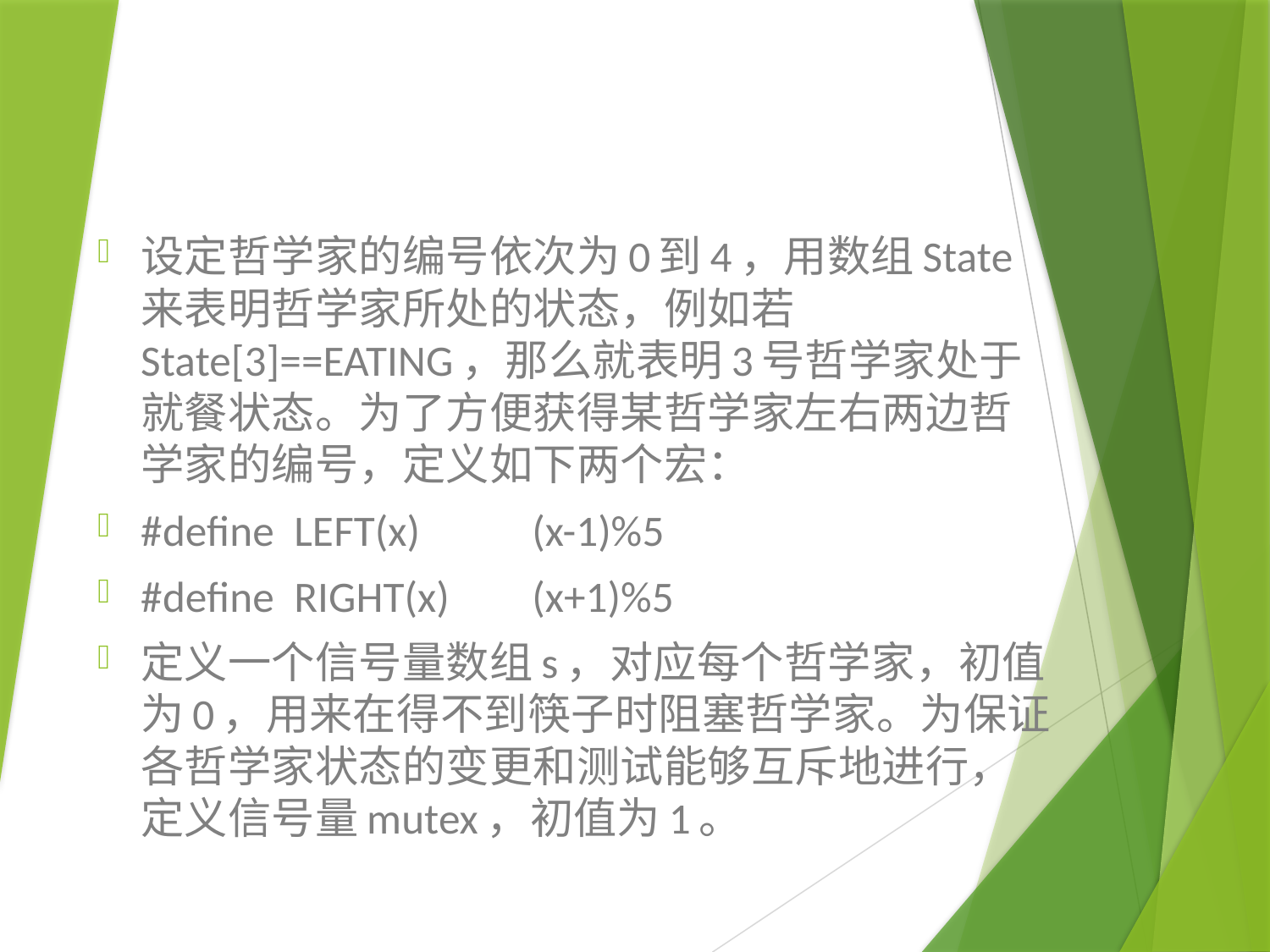

设定哲学家的编号依次为0到4，用数组State来表明哲学家所处的状态，例如若State[3]==EATING，那么就表明3号哲学家处于就餐状态。为了方便获得某哲学家左右两边哲学家的编号，定义如下两个宏：
#define  LEFT(x)  	(x-1)%5
#define  RIGHT(x)  	(x+1)%5
定义一个信号量数组s，对应每个哲学家，初值为0，用来在得不到筷子时阻塞哲学家。为保证各哲学家状态的变更和测试能够互斥地进行，定义信号量mutex，初值为1。